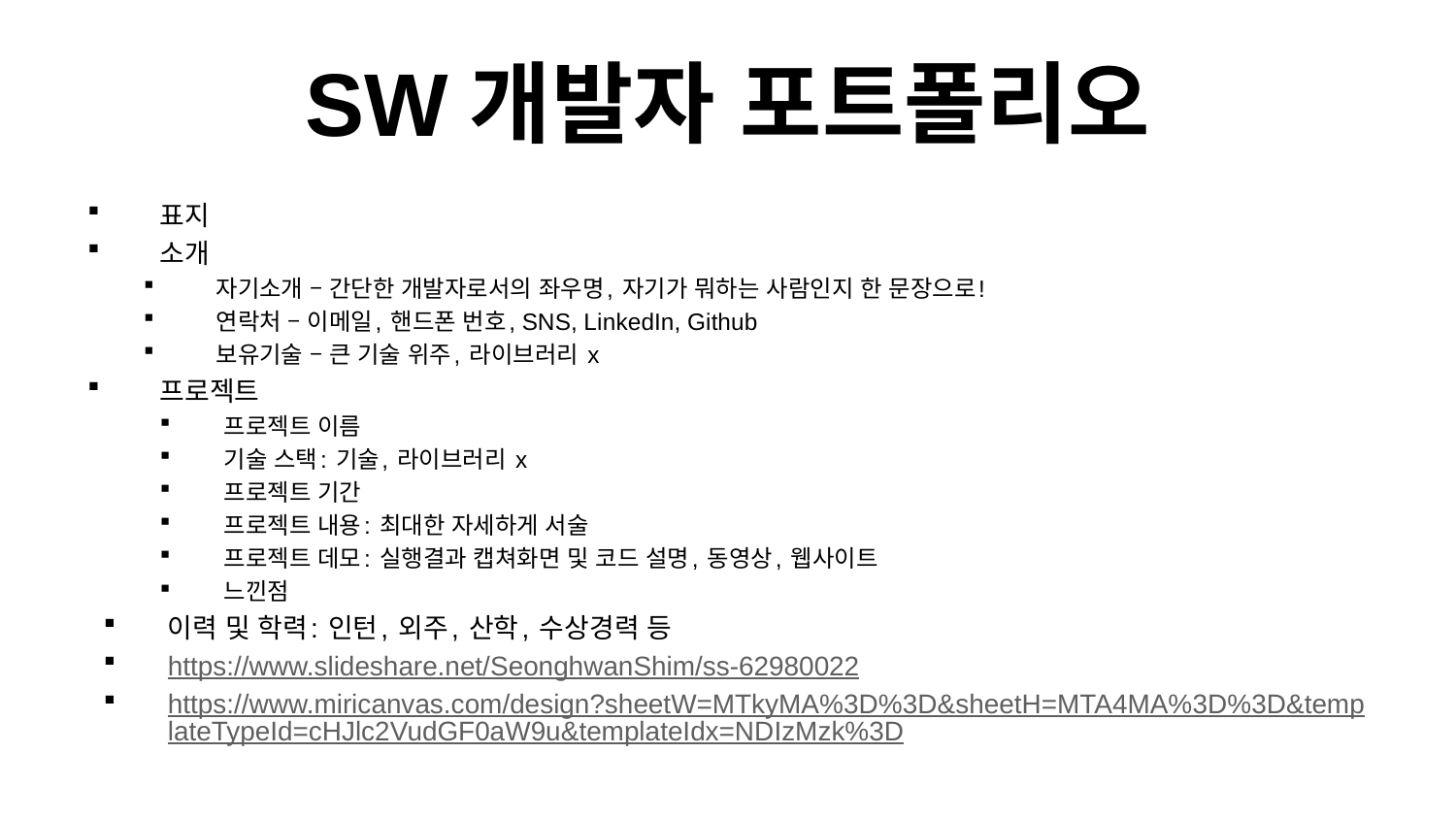

# SW개발자 포트폴리오
표지
소개
자기소개 – 간단한 개발자로서의 좌우명, 자기가 뭐하는 사람인지 한 문장으로!
연락처 – 이메일, 핸드폰 번호, SNS, LinkedIn, Github
보유기술 – 큰 기술 위주, 라이브러리 x
프로젝트
프로젝트 이름
기술 스택: 기술, 라이브러리 x
프로젝트 기간
프로젝트 내용: 최대한 자세하게 서술
프로젝트 데모: 실행결과 캡쳐화면 및 코드 설명, 동영상, 웹사이트
느낀점
이력 및 학력: 인턴, 외주, 산학, 수상경력 등
https://www.slideshare.net/SeonghwanShim/ss-62980022
https://www.miricanvas.com/design?sheetW=MTkyMA%3D%3D&sheetH=MTA4MA%3D%3D&templateTypeId=cHJlc2VudGF0aW9u&templateIdx=NDIzMzk%3D